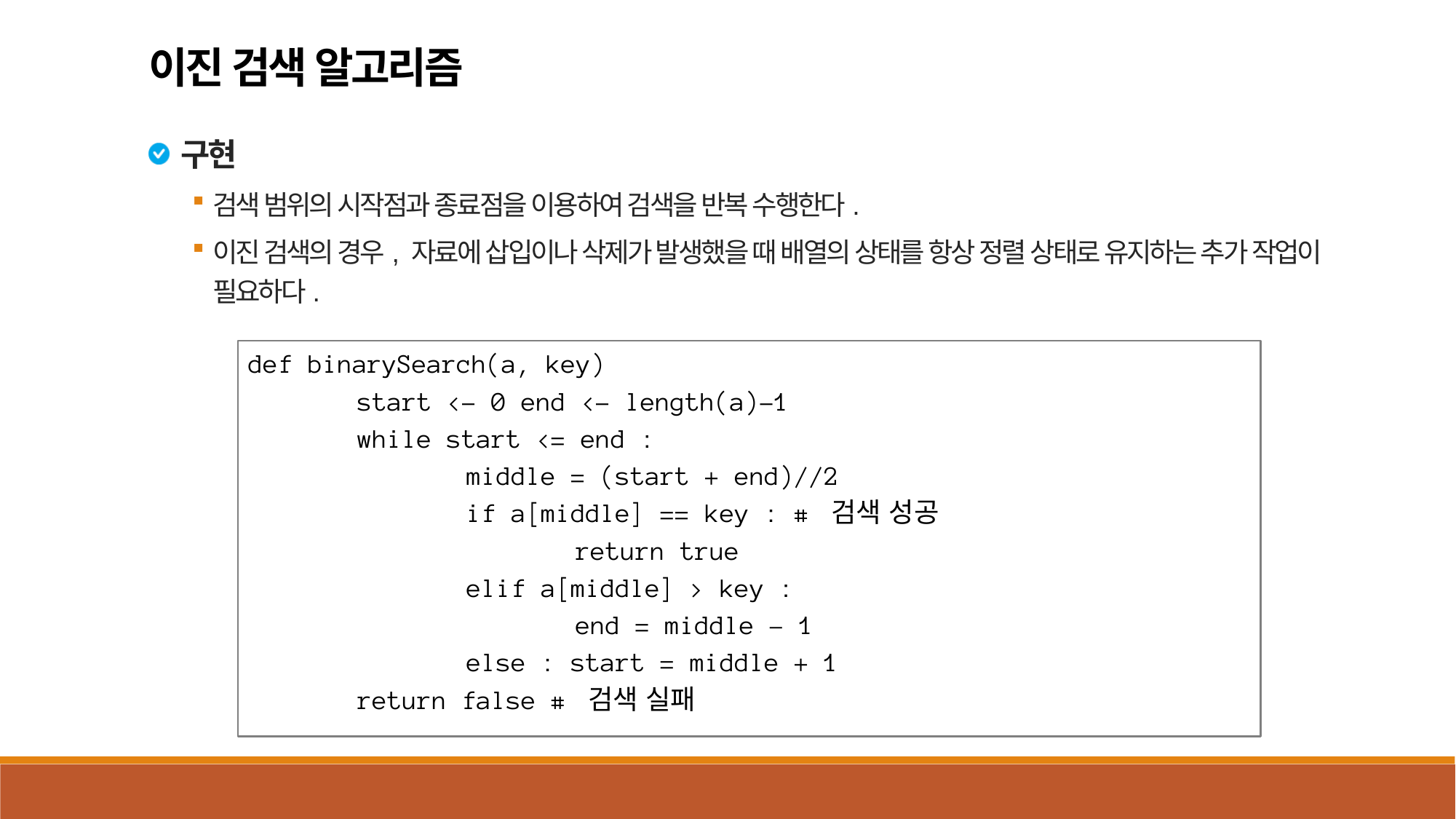

이진 검색 알고리즘
구현
검색 범위의 시작점과 종료점을 이용하여 검색을 반복 수행한다.
이진 검색의 경우, 자료에 삽입이나 삭제가 발생했을 때 배열의 상태를 항상 정렬 상태로 유지하는 추가 작업이 필요하다.

def binarySearch(a, key)
	start <- 0 end <- length(a)-1
	while start <= end :
		middle = (start + end)//2
		if a[middle] == key : # 검색 성공
			return true
		elif a[middle] > key :
			end = middle – 1
		else : start = middle + 1
	return false # 검색 실패